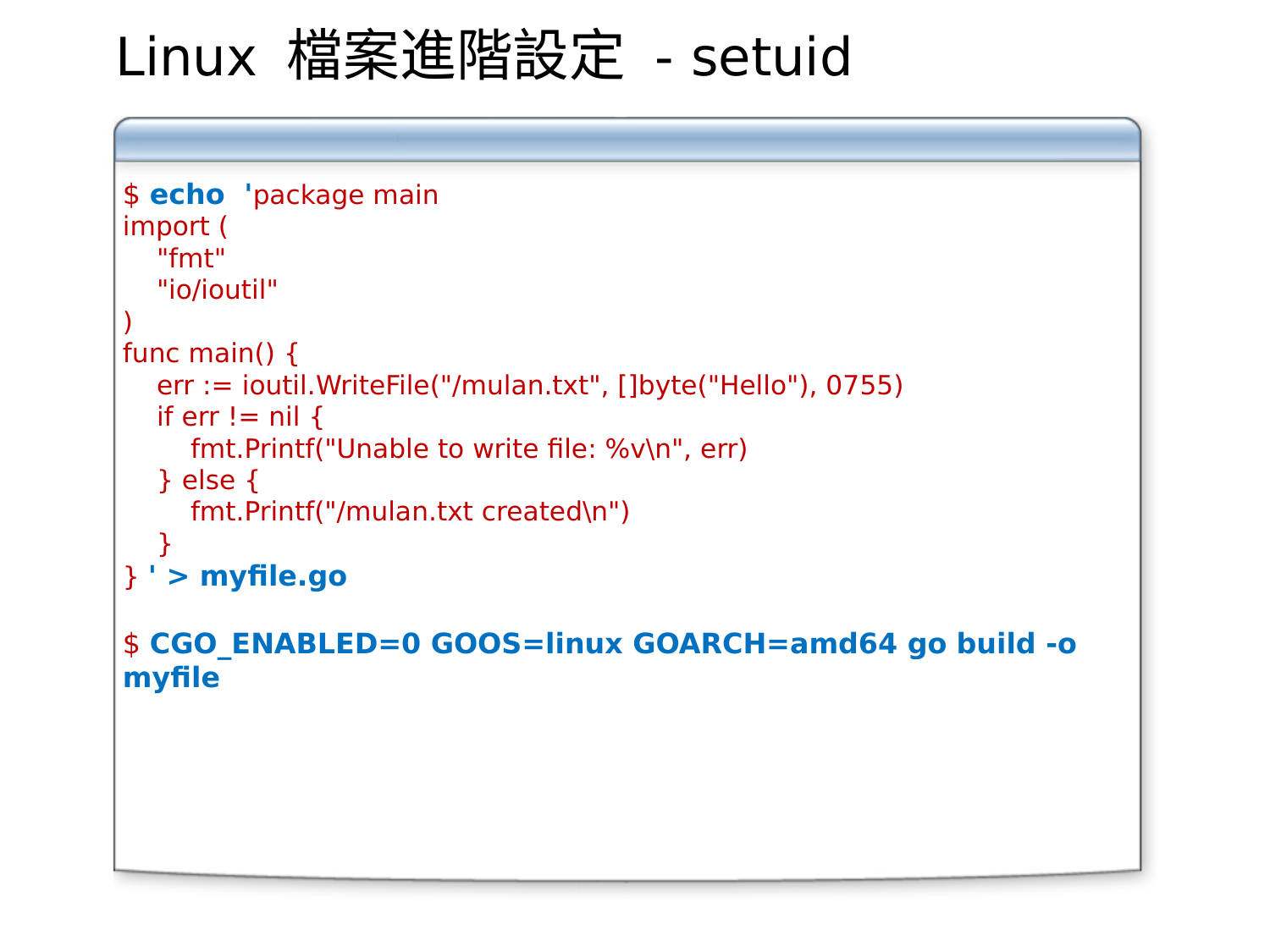

Linux 檔案進階設定 - setuid
$ echo  'package main
import (
    "fmt"
    "io/ioutil"
)
func main() {
    err := ioutil.WriteFile("/mulan.txt", []byte("Hello"), 0755)
    if err != nil {
        fmt.Printf("Unable to write file: %v\n", err)
    } else {
        fmt.Printf("/mulan.txt created\n")
    }
} ' > myfile.go

$ CGO_ENABLED=0 GOOS=linux GOARCH=amd64 go build -o myfile